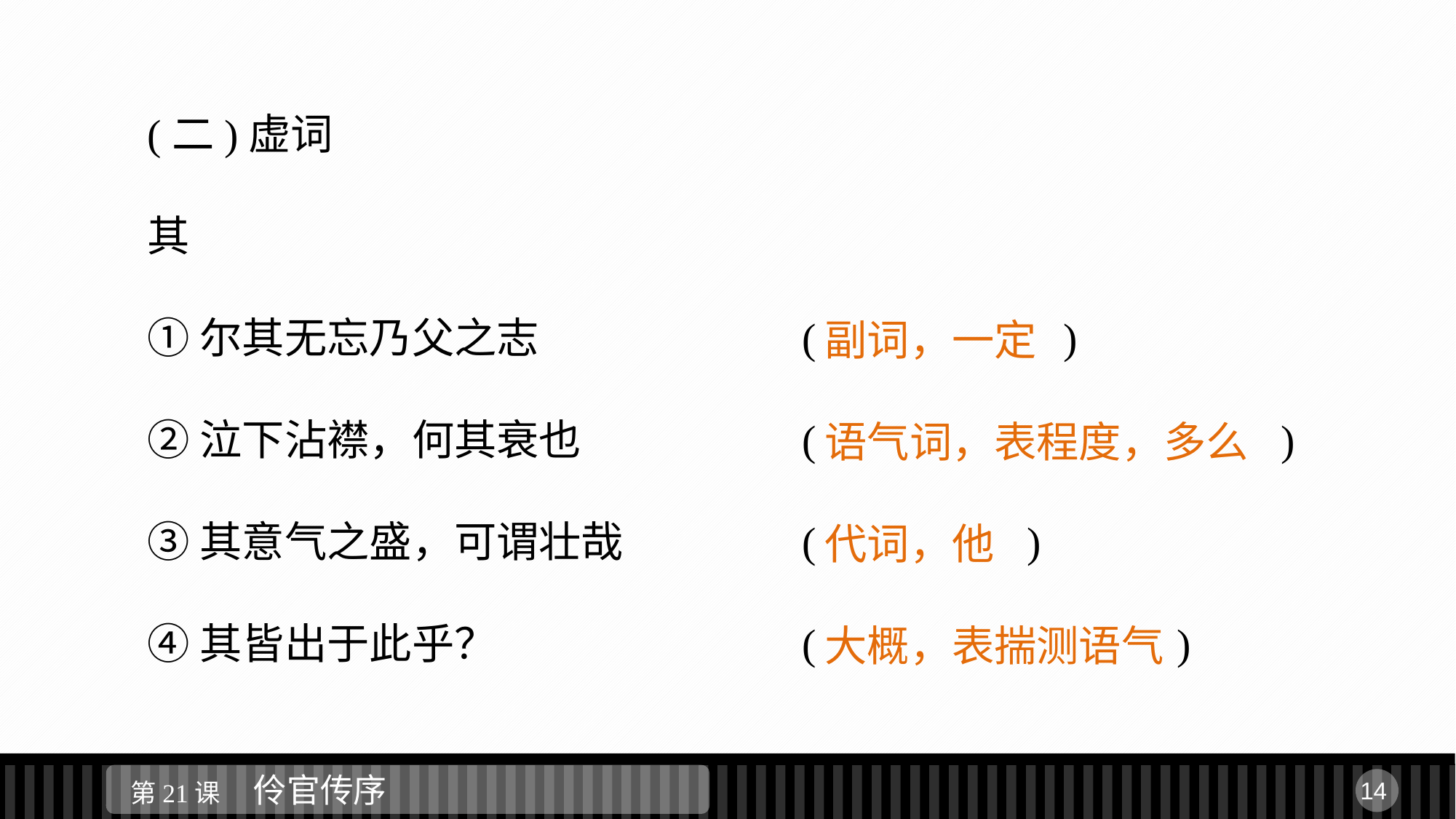

(二)虚词
其
①尔其无忘乃父之志			(　　　　      )
②泣下沾襟，何其衰也			(                          　　　　)
③其意气之盛，可谓壮哉		(  　　　　)
④其皆出于此乎？			(　　　　                  )
副词，一定
语气词，表程度，多么
代词，他
大概，表揣测语气